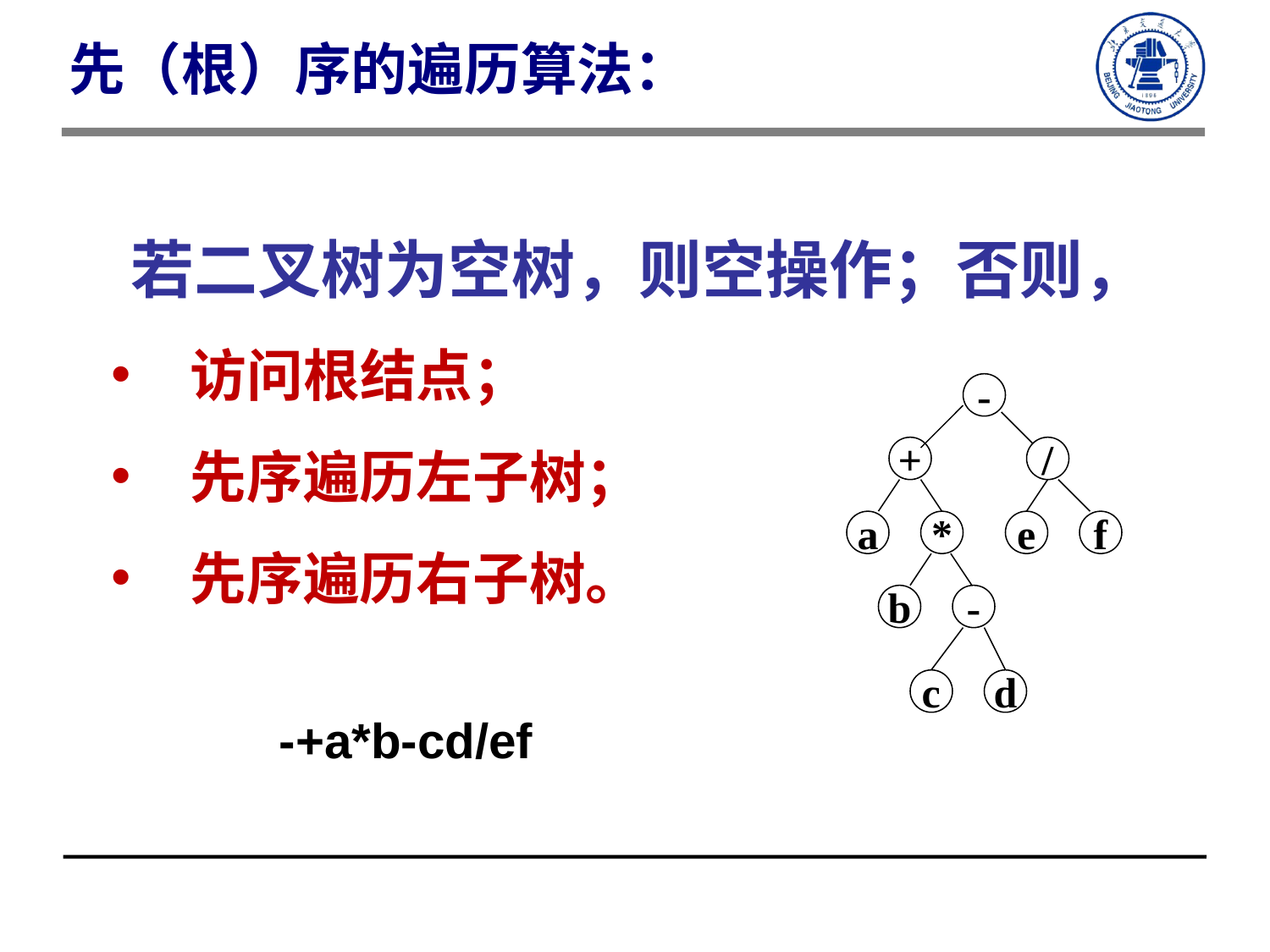

先（根）序的遍历算法：
 若二叉树为空树，则空操作；否则，
访问根结点；
先序遍历左子树；
先序遍历右子树。
-

+
/

a
*
e
f

b
-

c
d
-+a*b-cd/ef